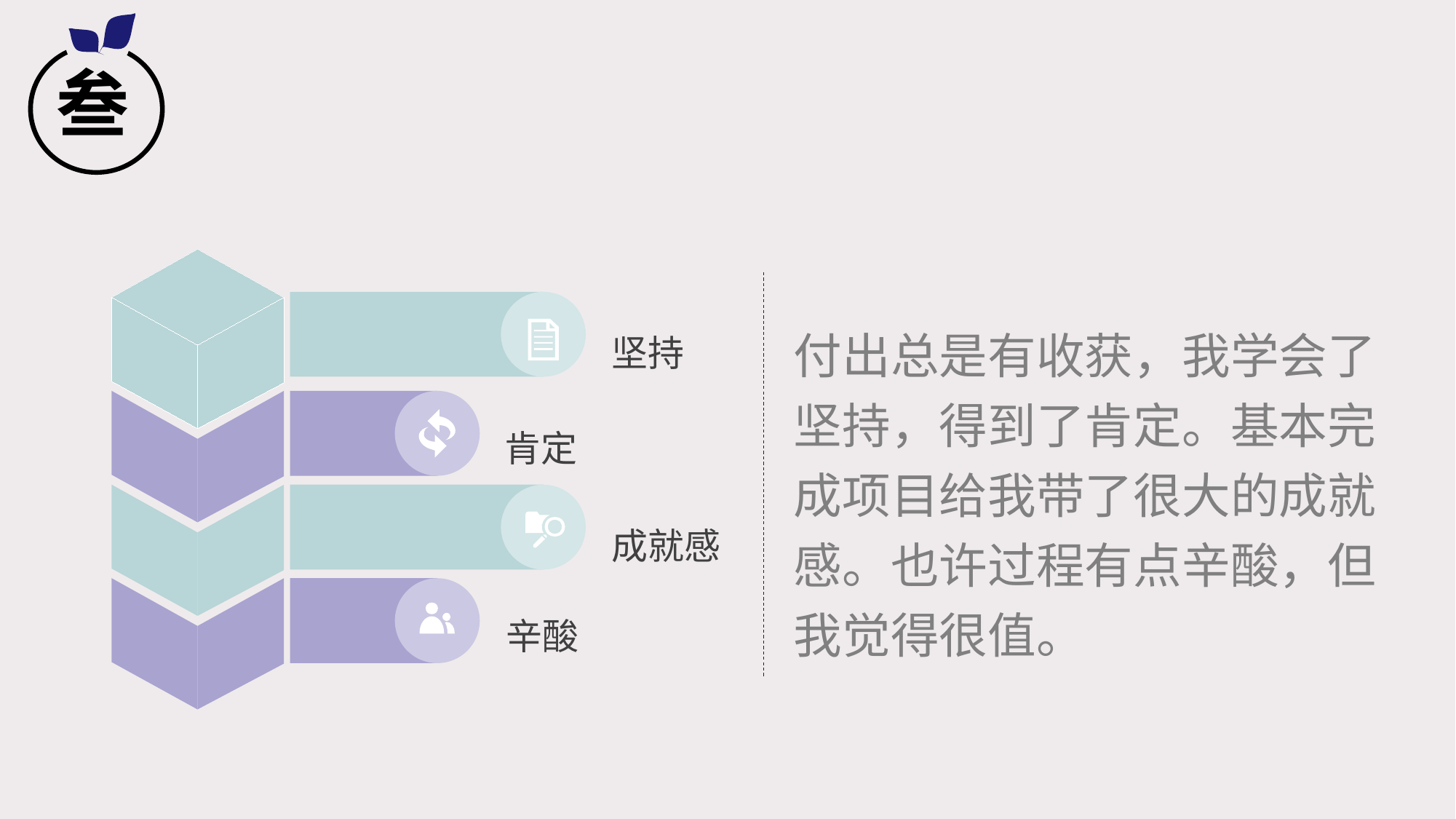

叁

付出总是有收获，我学会了坚持，得到了肯定。基本完成项目给我带了很大的成就感。也许过程有点辛酸，但我觉得很值。
坚持

肯定

成就感

辛酸